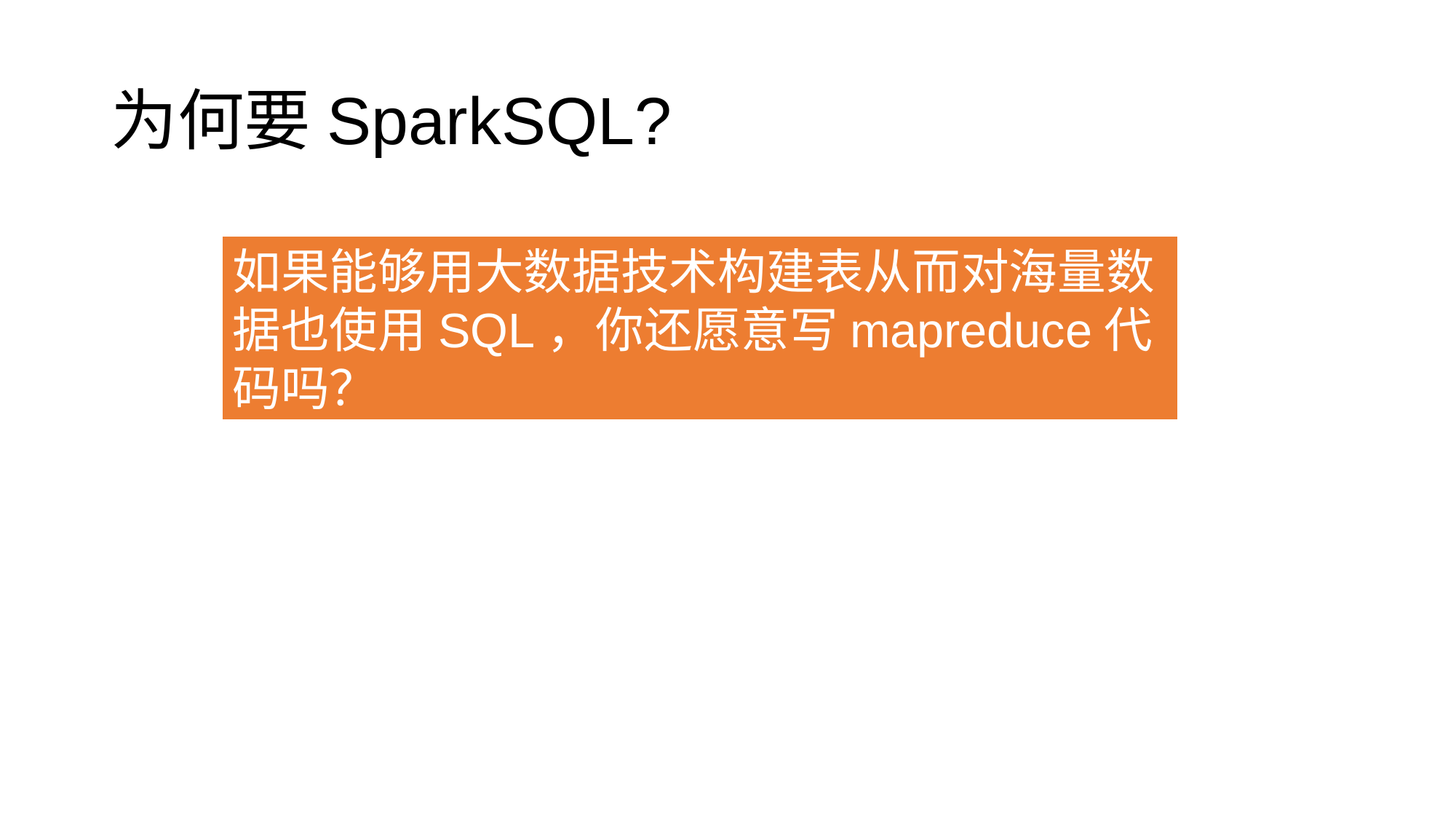

# 为何要SparkSQL?
如果能够用大数据技术构建表从而对海量数据也使用SQL，你还愿意写mapreduce代码吗？